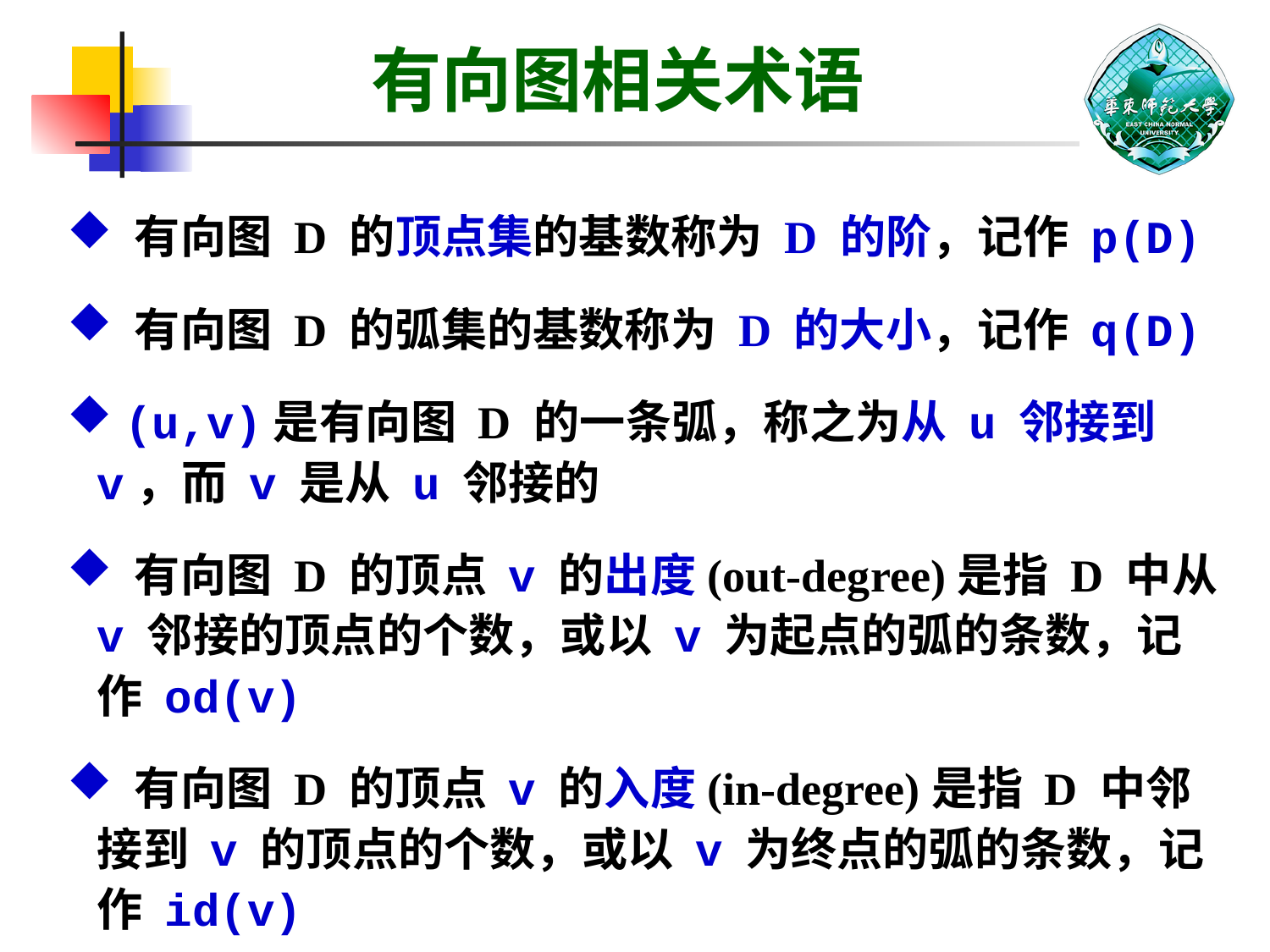

# 有向图相关术语
 有向图 D 的顶点集的基数称为 D 的阶，记作 p(D)
 有向图 D 的弧集的基数称为 D 的大小，记作 q(D)
 (u,v)是有向图 D 的一条弧，称之为从 u 邻接到 v，而 v 是从 u 邻接的
 有向图 D 的顶点 v 的出度(out-degree)是指 D 中从 v 邻接的顶点的个数，或以 v 为起点的弧的条数，记作 od(v)
 有向图 D 的顶点 v 的入度(in-degree)是指 D 中邻接到 v 的顶点的个数，或以 v 为终点的弧的条数，记作 id(v)